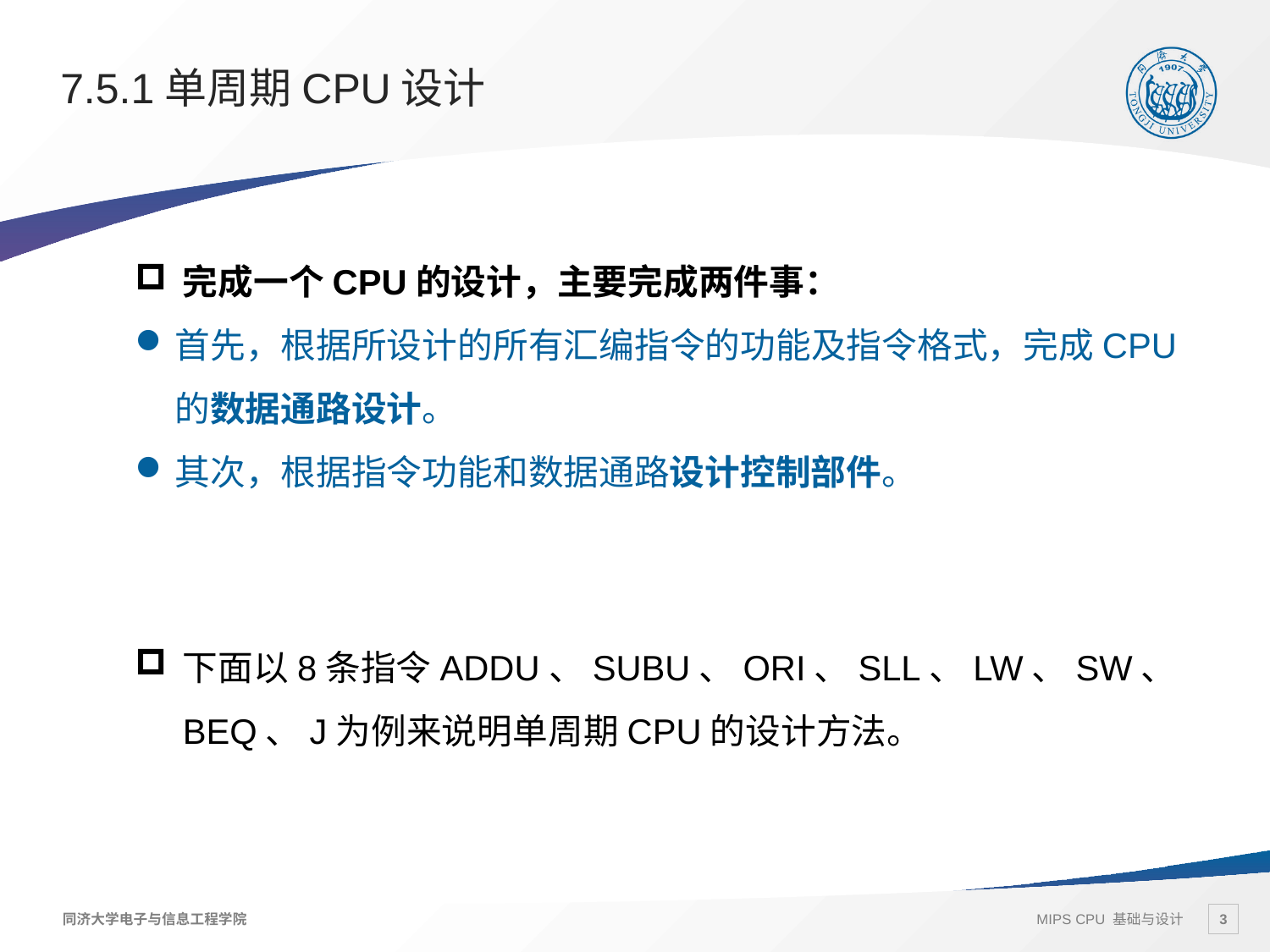

# 7.5.1单周期CPU设计
完成一个CPU的设计，主要完成两件事：
首先，根据所设计的所有汇编指令的功能及指令格式，完成CPU的数据通路设计。
其次，根据指令功能和数据通路设计控制部件。
下面以8条指令ADDU、SUBU、ORI、SLL、LW、SW、BEQ、J为例来说明单周期CPU的设计方法。